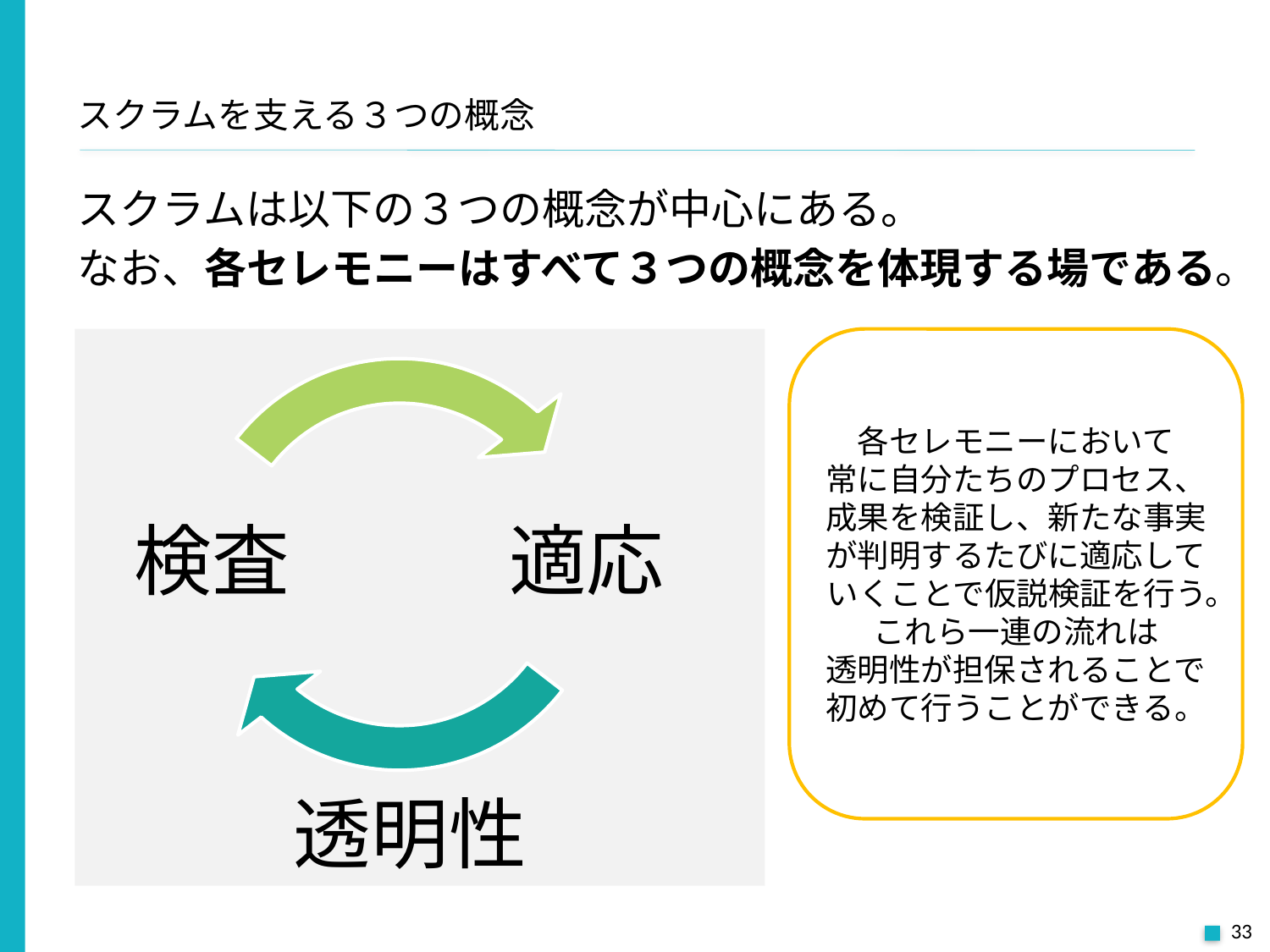

# スクラムを支える３つの概念
スクラムは以下の３つの概念が中心にある。
なお、各セレモニーはすべて３つの概念を体現する場である。

適応
検査

各セレモニーにおいて
常に自分たちのプロセス、成果を検証し、新たな事実が判明するたびに適応していくことで仮説検証を行う。
これら一連の流れは
透明性が担保されることで初めて行うことができる。
透明性
33